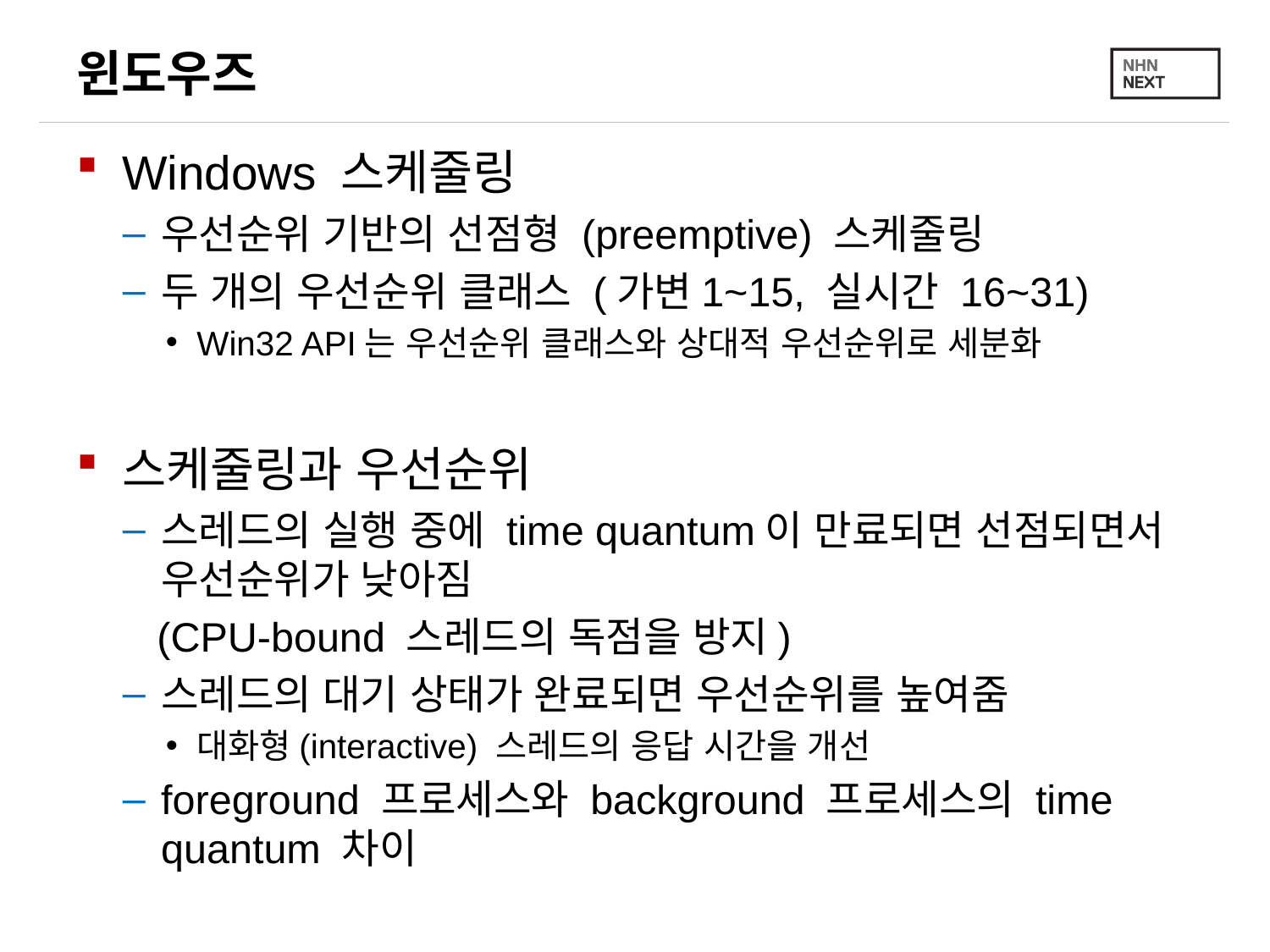

# 윈도우즈
Windows 스케줄링
우선순위 기반의 선점형 (preemptive) 스케줄링
두 개의 우선순위 클래스 (가변1~15, 실시간 16~31)
Win32 API는 우선순위 클래스와 상대적 우선순위로 세분화

스케줄링과 우선순위
스레드의 실행 중에 time quantum이 만료되면 선점되면서 우선순위가 낮아짐
   (CPU-bound 스레드의 독점을 방지)
스레드의 대기 상태가 완료되면 우선순위를 높여줌
대화형(interactive) 스레드의 응답 시간을 개선
foreground 프로세스와 background 프로세스의 time quantum 차이